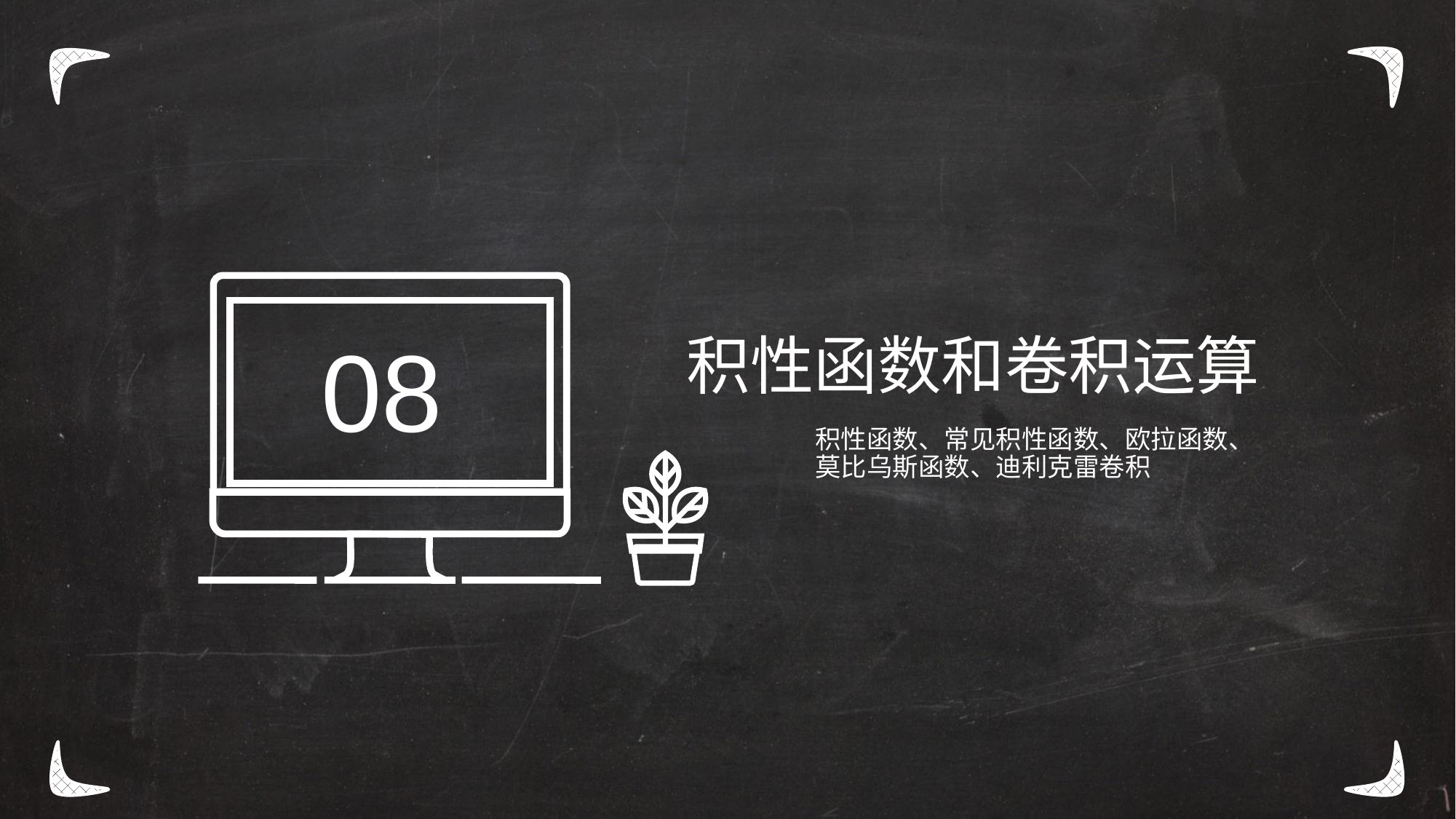

08
积性函数和卷积运算
积性函数、常见积性函数、欧拉函数、莫比乌斯函数、迪利克雷卷积